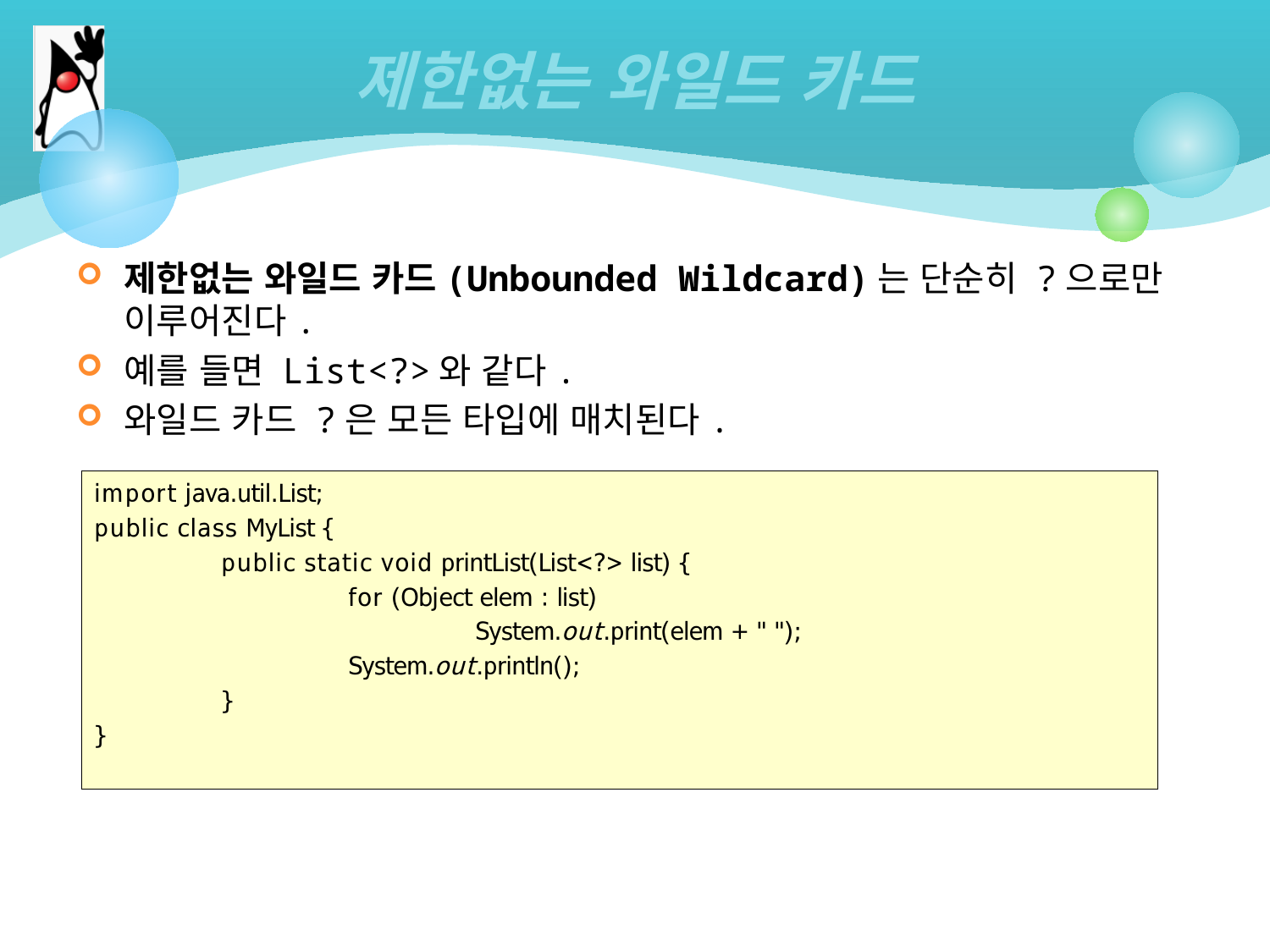

# 제한없는 와일드 카드
제한없는 와일드 카드(Unbounded Wildcard)는 단순히 ?으로만 이루어진다.
예를 들면 List<?>와 같다.
와일드 카드 ?은 모든 타입에 매치된다.
import java.util.List;
public class MyList {
	public static void printList(List<?> list) {
		for (Object elem : list)
			System.out.print(elem + " ");
		System.out.println();
	}
}